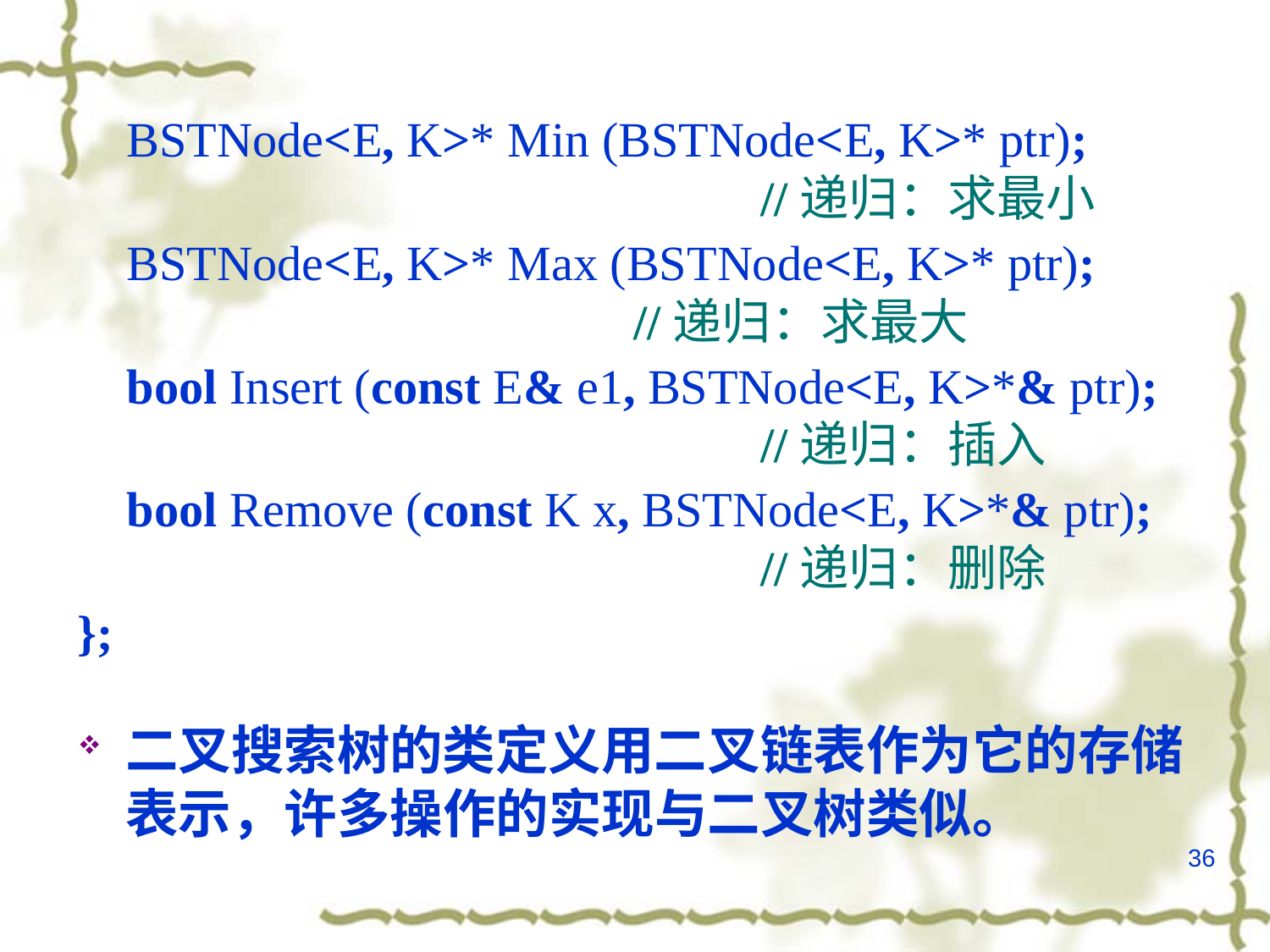

BSTNode<E, K>* Min (BSTNode<E, K>* ptr);						//递归：求最小
    BSTNode<E, K>* Max (BSTNode<E, K>* ptr);					//递归：求最大
    bool Insert (const E& e1, BSTNode<E, K>*& ptr);					//递归：插入
    bool Remove (const K x, BSTNode<E, K>*& ptr);					//递归：删除
};

二叉搜索树的类定义用二叉链表作为它的存储表示，许多操作的实现与二叉树类似。
36